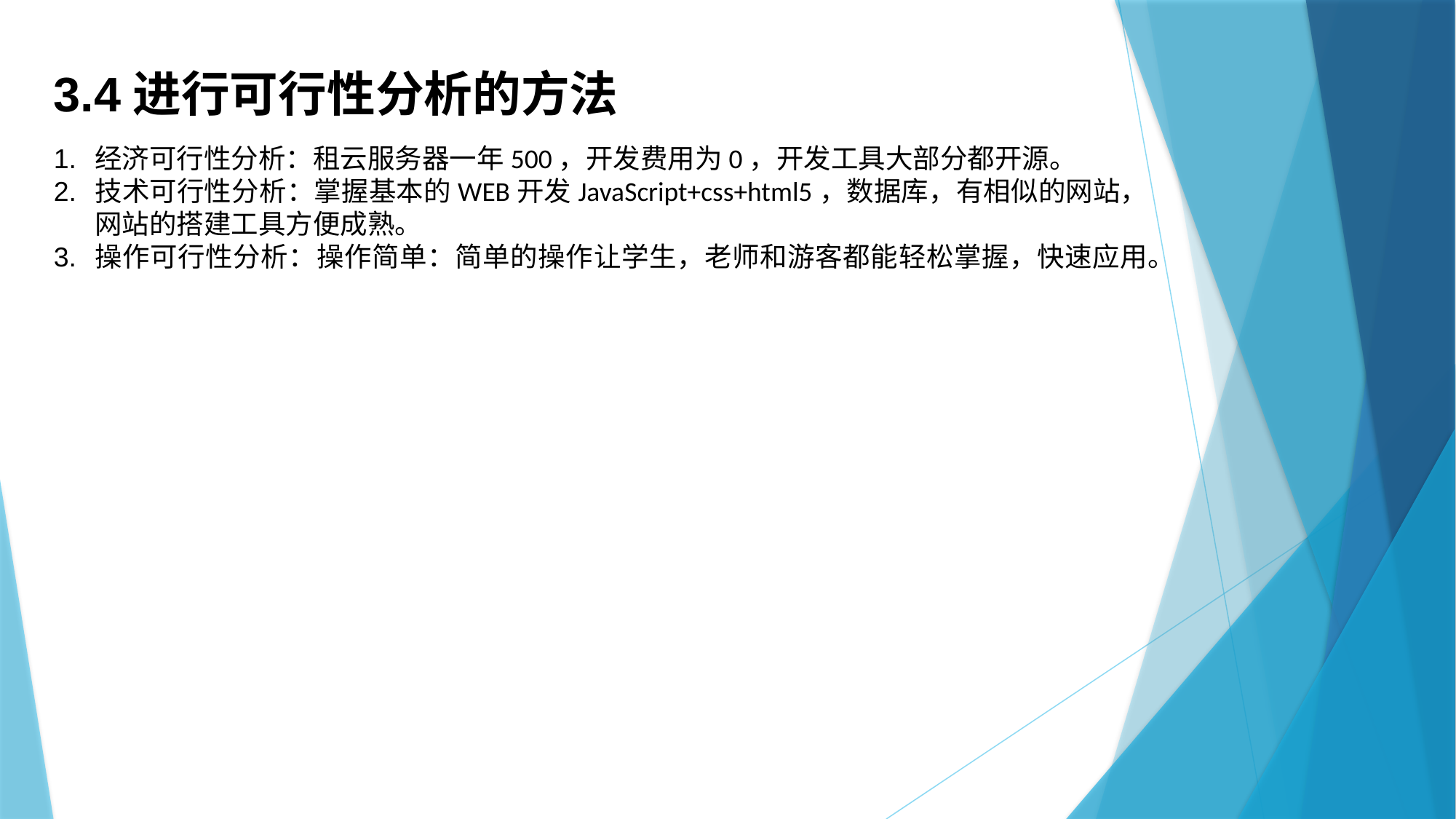

3.4进行可行性分析的方法
经济可行性分析：租云服务器一年500，开发费用为0，开发工具大部分都开源。
技术可行性分析：掌握基本的WEB开发JavaScript+css+html5，数据库，有相似的网站，网站的搭建工具方便成熟。
操作可行性分析：操作简单：简单的操作让学生，老师和游客都能轻松掌握，快速应用。